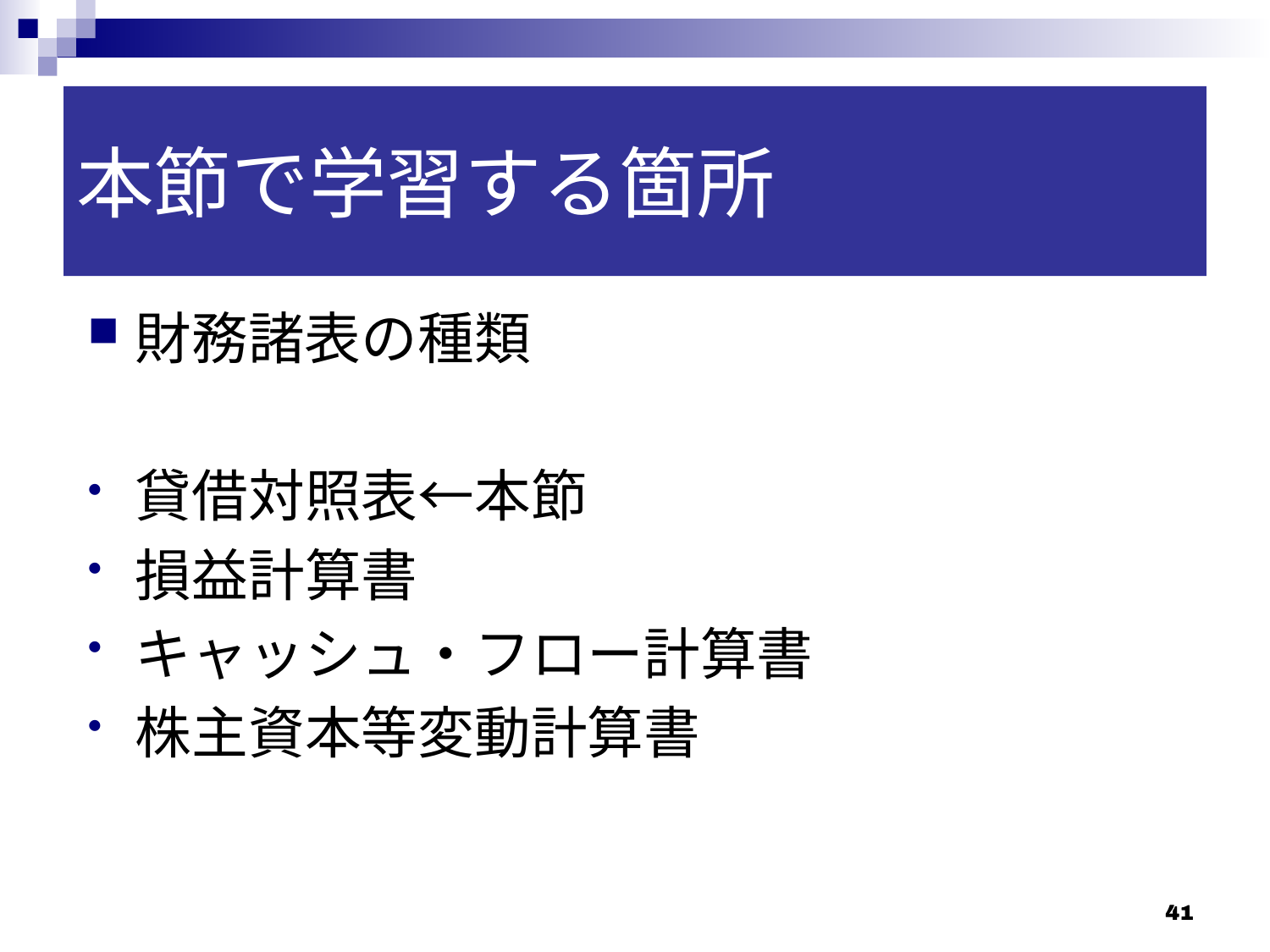

本節で学習する箇所
財務諸表の種類

貸借対照表←本節
損益計算書
キャッシュ・フロー計算書
株主資本等変動計算書
41
41